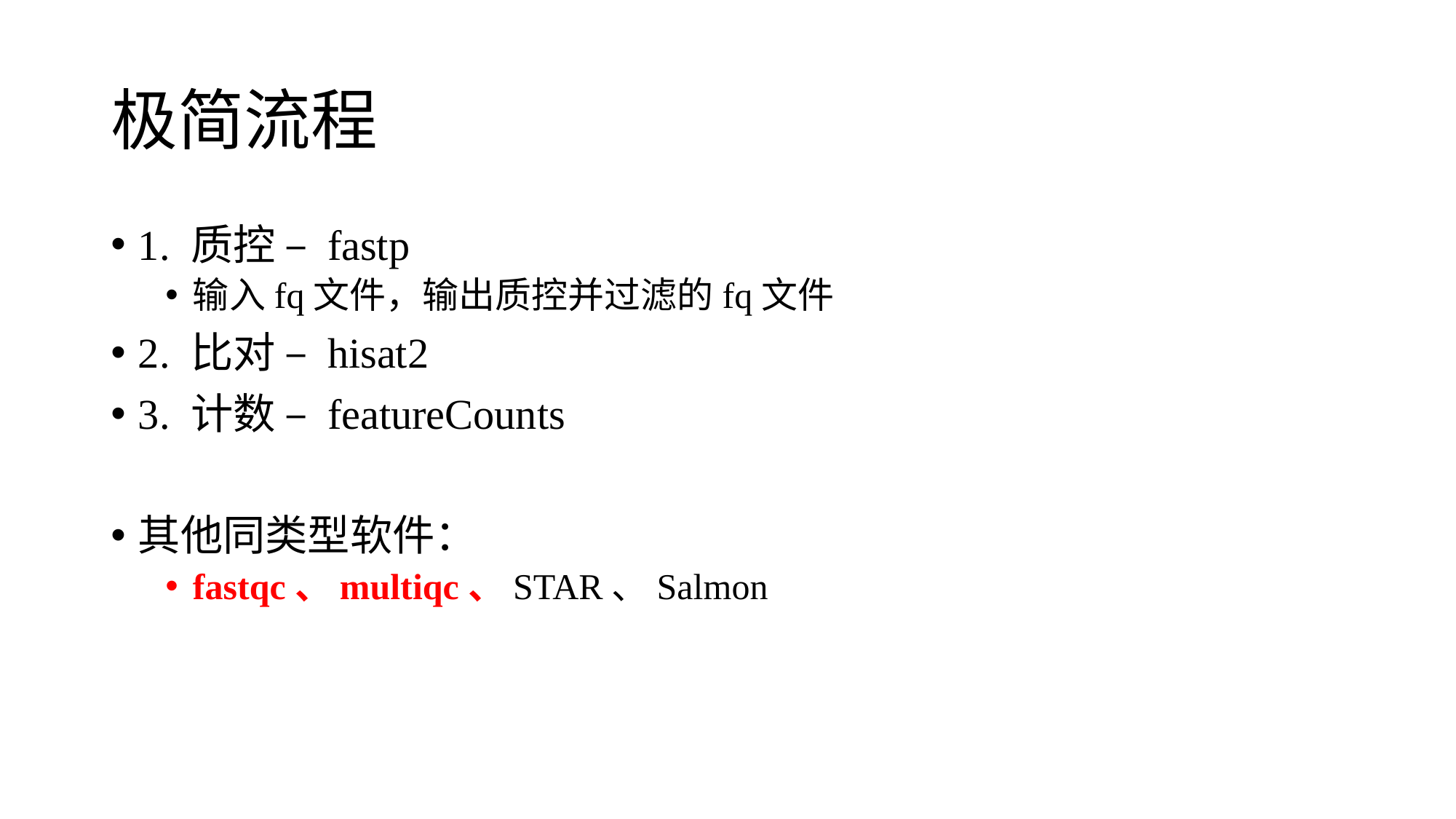

# 极简流程
1. 质控 – fastp
输入fq文件，输出质控并过滤的fq文件
2. 比对 – hisat2
3. 计数 – featureCounts

其他同类型软件：
fastqc、multiqc、STAR、Salmon